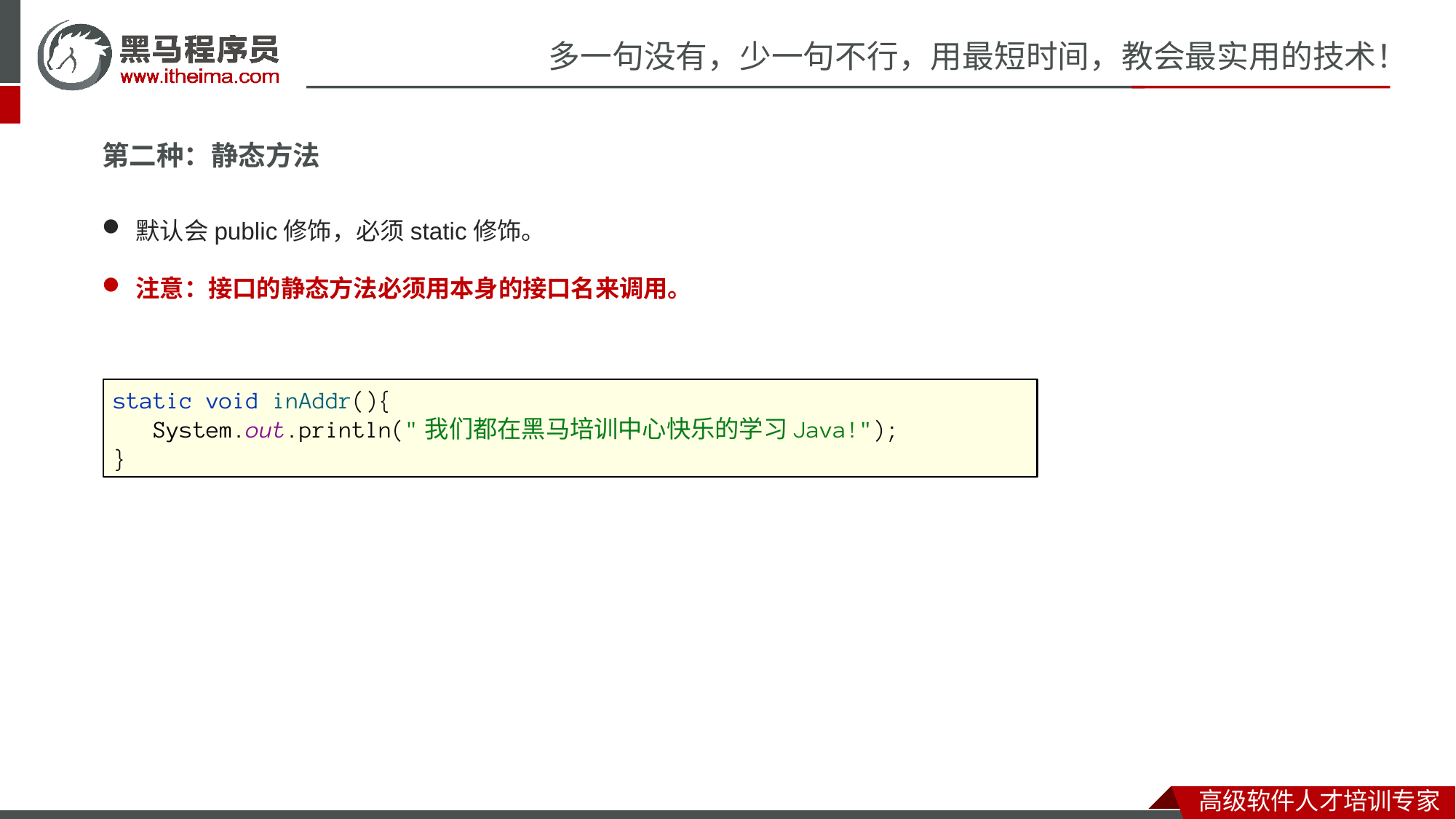

第二种：静态方法

默认会public修饰，必须static修饰。
注意：接口的静态方法必须用本身的接口名来调用。

static void inAddr(){
   System.out.println("我们都在黑马培训中心快乐的学习Java!");
}